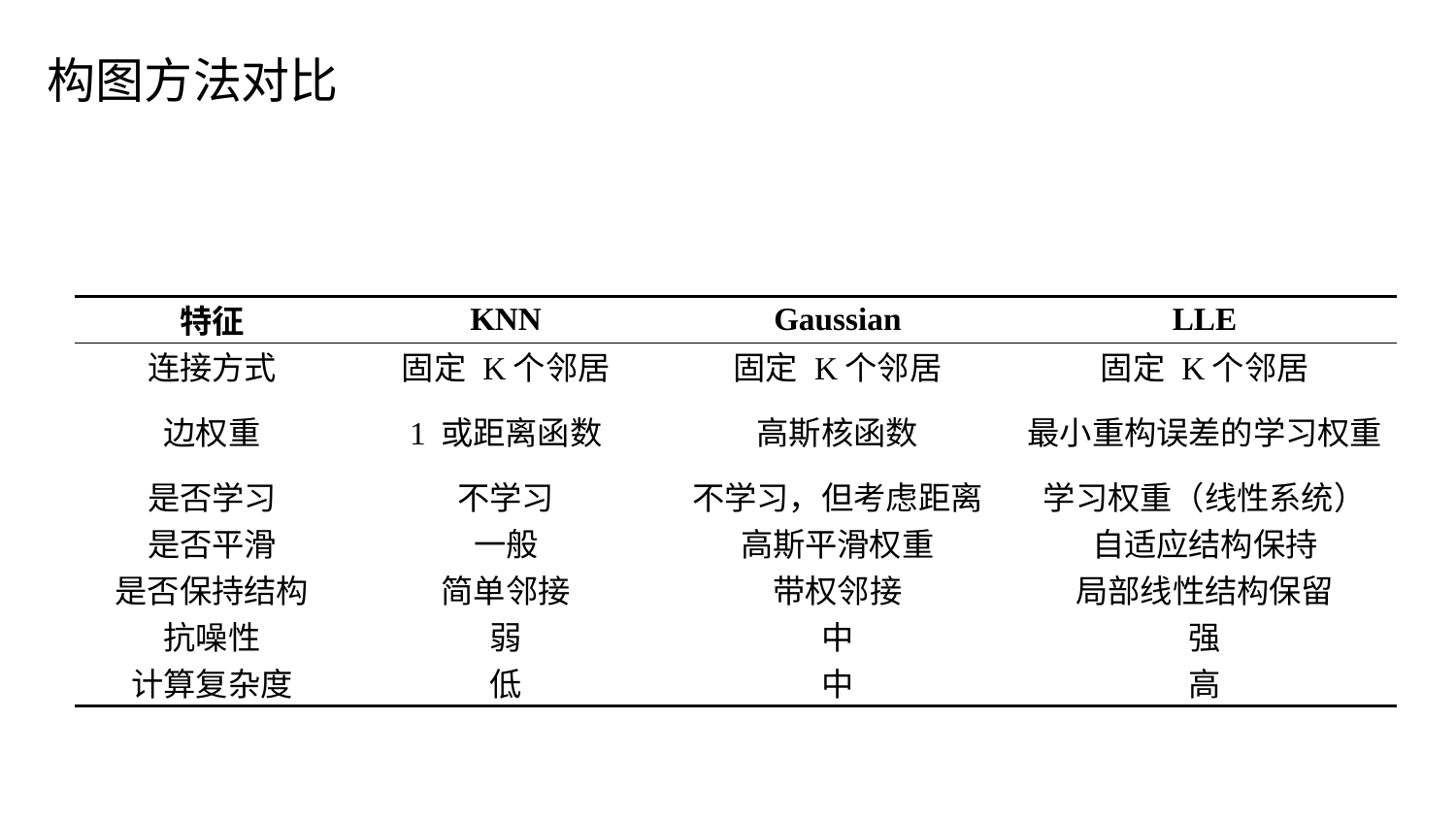

构图方法对比
| 特征 | KNN | Gaussian | LLE |
| --- | --- | --- | --- |
| 连接方式 | 固定 K个邻居 | 固定 K个邻居 | 固定 K个邻居 |
| 边权重 | 1 或距离函数 | 高斯核函数 | 最小重构误差的学习权重 |
| 是否学习 | 不学习 | 不学习，但考虑距离 | 学习权重（线性系统） |
| 是否平滑 | 一般 | 高斯平滑权重 | 自适应结构保持 |
| 是否保持结构 | 简单邻接 | 带权邻接 | 局部线性结构保留 |
| 抗噪性 | 弱 | 中 | 强 |
| 计算复杂度 | 低 | 中 | 高 |